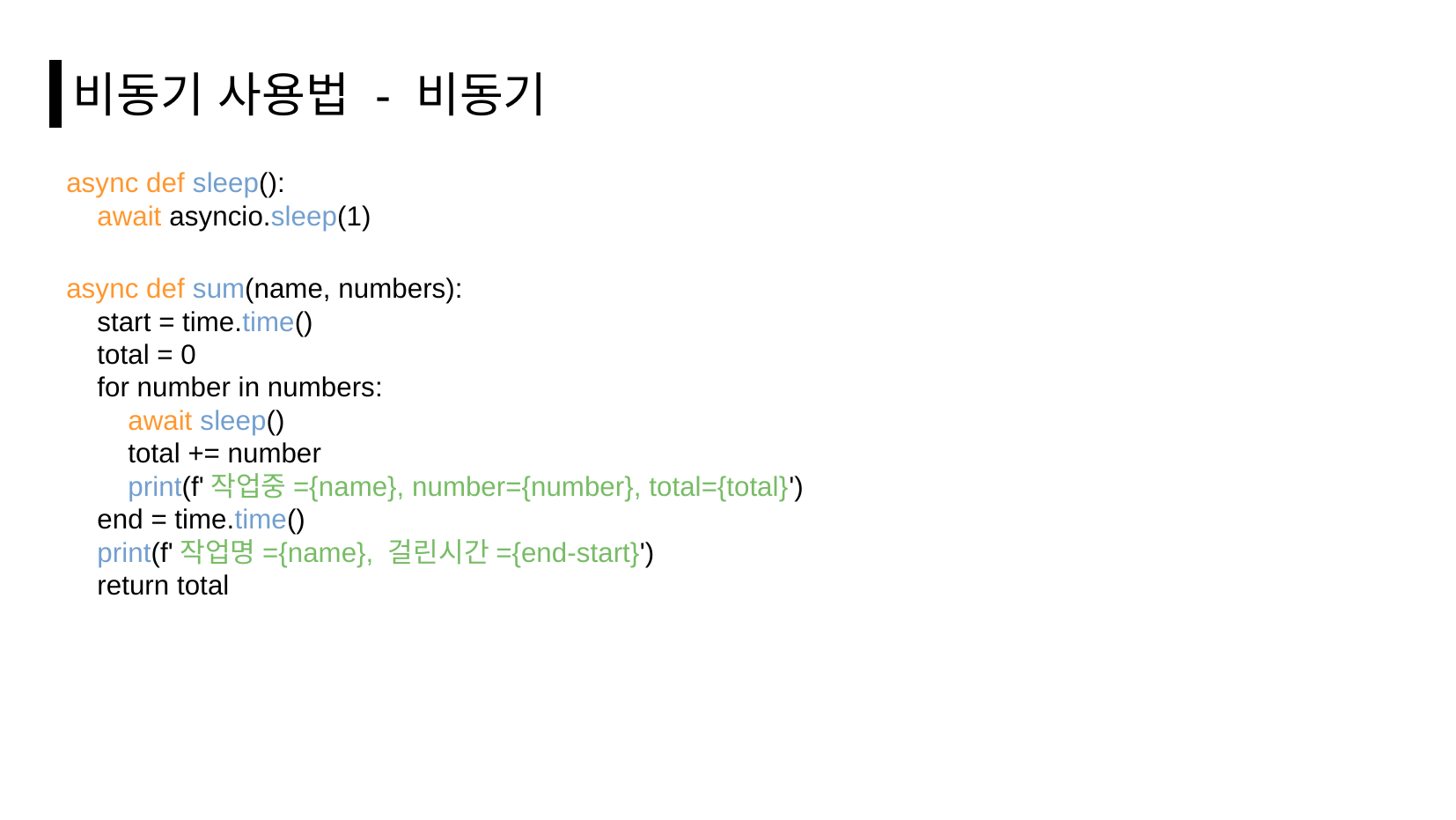

# 비동기 사용법 - 비동기

async def sleep():
    await asyncio.sleep(1)

async def sum(name, numbers):
    start = time.time()
    total = 0
    for number in numbers:
        await sleep()
        total += number
        print(f'작업중={name}, number={number}, total={total}')
    end = time.time()
    print(f'작업명={name}, 걸린시간={end-start}')
    return total